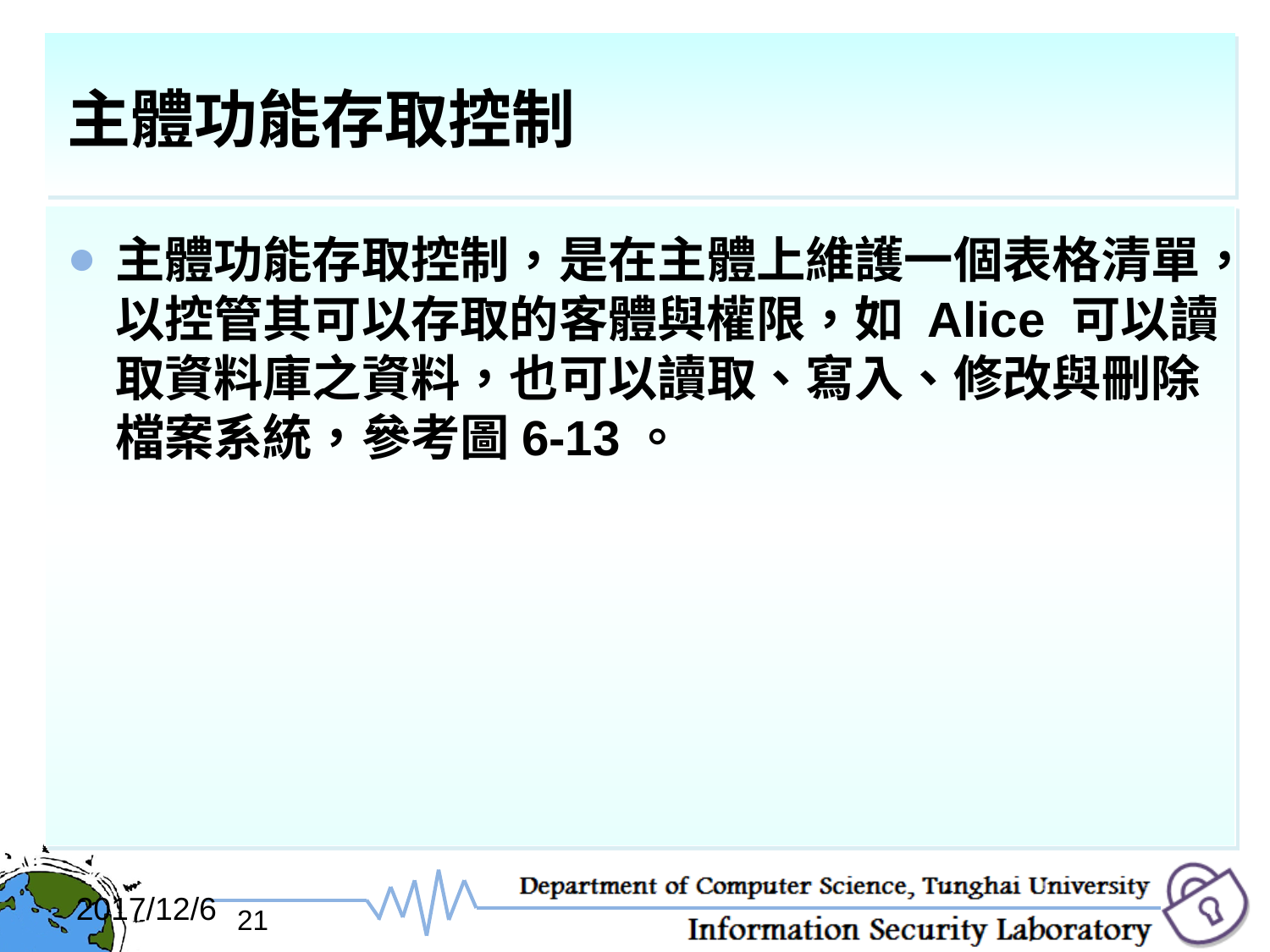

# 主體功能存取控制
主體功能存取控制，是在主體上維護一個表格清單，以控管其可以存取的客體與權限，如 Alice 可以讀取資料庫之資料，也可以讀取、寫入、修改與刪除檔案系統，參考圖6-13。

2017/12/6
21